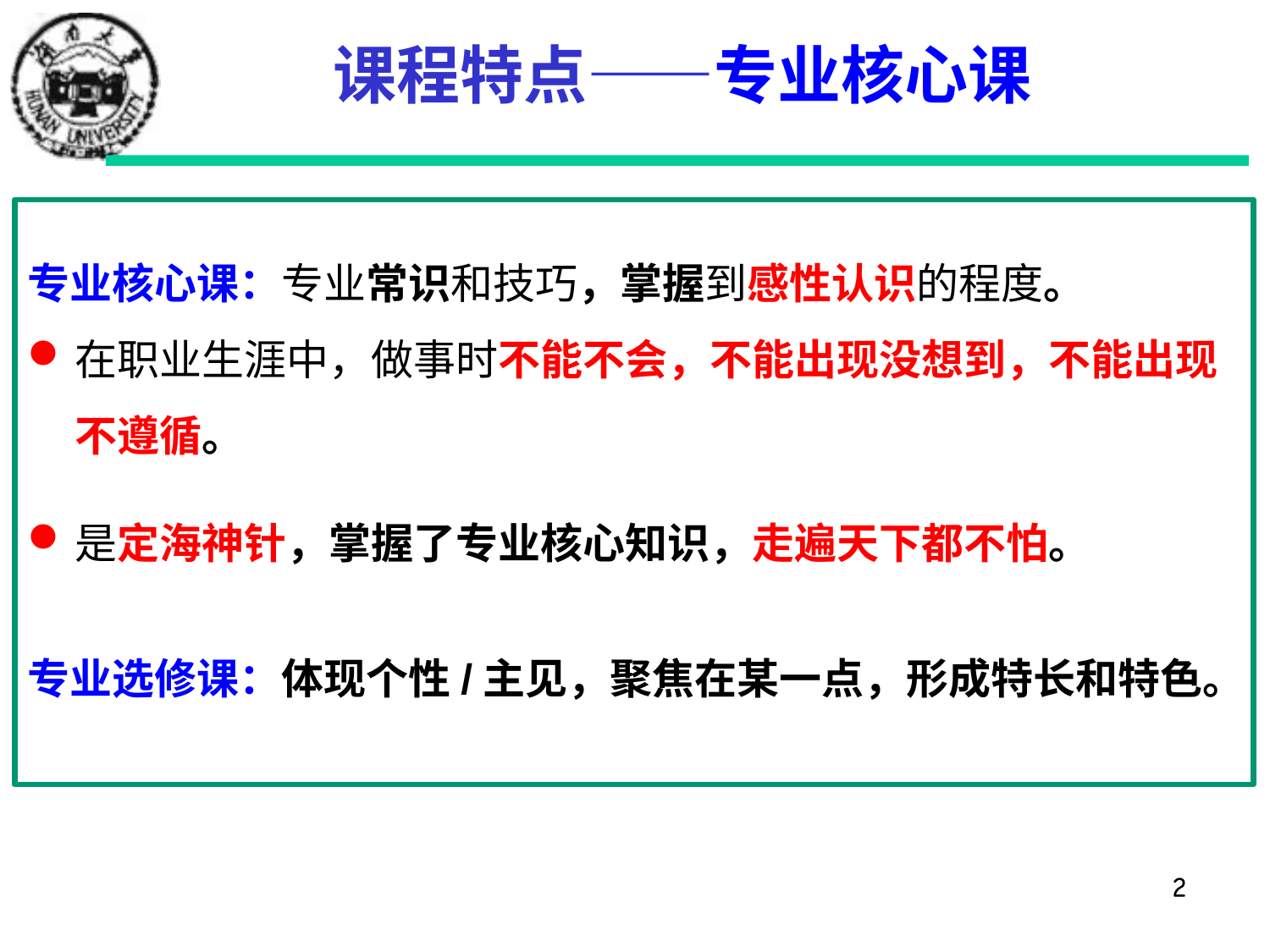

2
课程特点——专业核心课
专业核心课：专业常识和技巧，掌握到感性认识的程度。
在职业生涯中，做事时不能不会，不能出现没想到，不能出现不遵循。
是定海神针，掌握了专业核心知识，走遍天下都不怕。

专业选修课：体现个性/主见，聚焦在某一点，形成特长和特色。